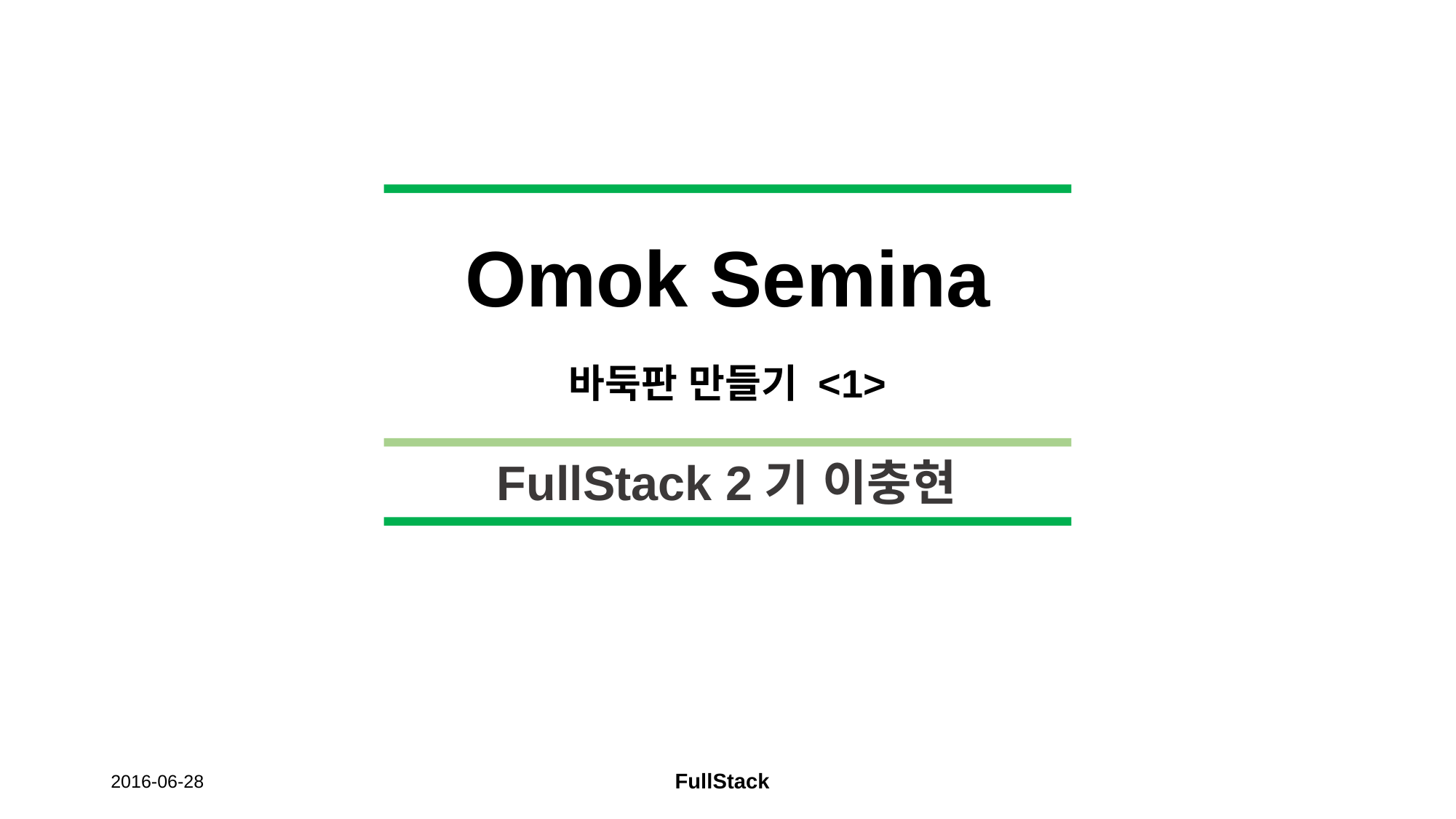

# Omok Semina
바둑판 만들기 <1>
FullStack 2기 이충현
2016-06-28